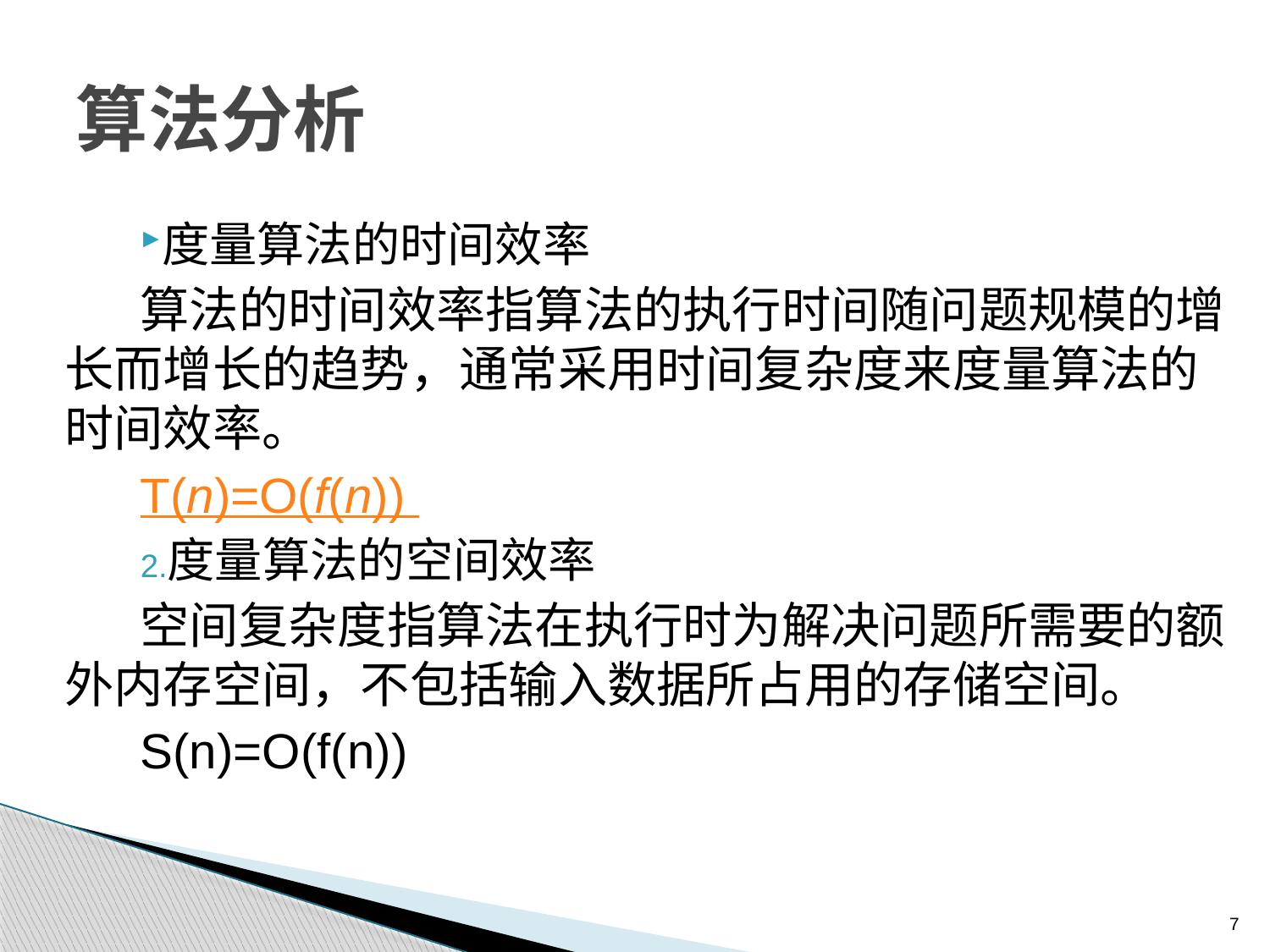

# 算法分析
度量算法的时间效率
算法的时间效率指算法的执行时间随问题规模的增长而增长的趋势，通常采用时间复杂度来度量算法的时间效率。
T(n)=O(f(n))
度量算法的空间效率
空间复杂度指算法在执行时为解决问题所需要的额外内存空间，不包括输入数据所占用的存储空间。
S(n)=O(f(n))
7